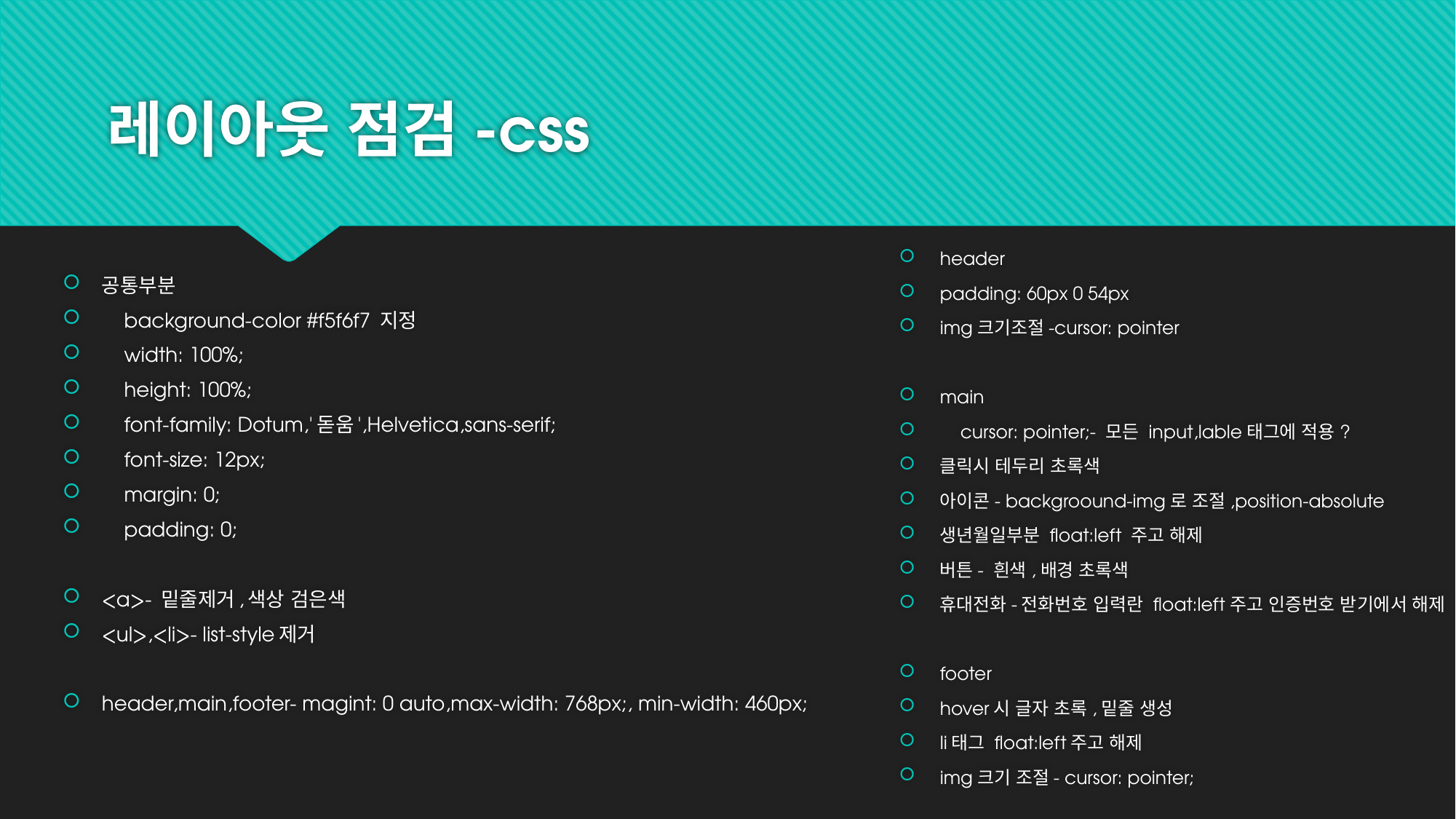

# 레이아웃 점검-css
공통부분
    background-color #f5f6f7 지정
    width: 100%;
    height: 100%;
    font-family: Dotum,'돋움',Helvetica,sans-serif;
    font-size: 12px;
    margin: 0;
    padding: 0;

<a>- 밑줄제거,색상 검은색
<ul>,<li>- list-style제거

header,main,footer- magint: 0 auto,max-width: 768px;, min-width: 460px;

header
padding: 60px 0 54px
img크기조절-cursor: pointer

main
    cursor: pointer;- 모든 input,lable태그에 적용?
클릭시 테두리 초록색
아이콘- backgroound-img로 조절,position-absolute
생년월일부분 float:left 주고 해제
버튼- 흰색,배경 초록색
휴대전화-전화번호 입력란 float:left주고 인증번호 받기에서 해제

footer
hover시 글자 초록,밑줄 생성
li태그 float:left주고 해제
img크기 조절- cursor: pointer;